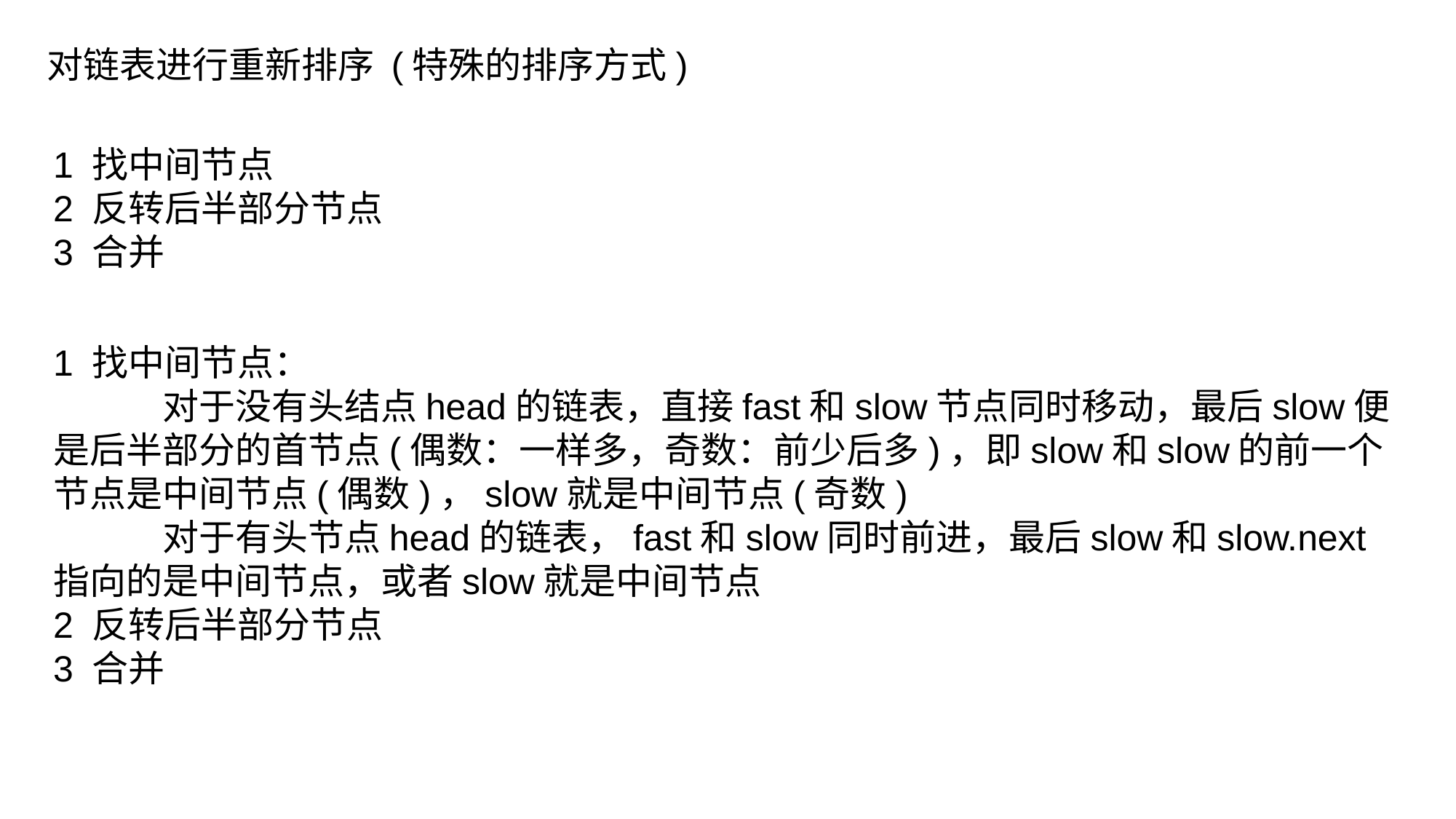

对链表进行重新排序 (特殊的排序方式)
1 找中间节点
2 反转后半部分节点
3 合并
1 找中间节点：
	对于没有头结点head的链表，直接fast和slow节点同时移动，最后slow便是后半部分的首节点(偶数：一样多，奇数：前少后多)，即slow和slow的前一个节点是中间节点(偶数)，slow就是中间节点(奇数)
	对于有头节点head的链表，fast和slow同时前进，最后slow和slow.next指向的是中间节点，或者slow就是中间节点
2 反转后半部分节点
3 合并